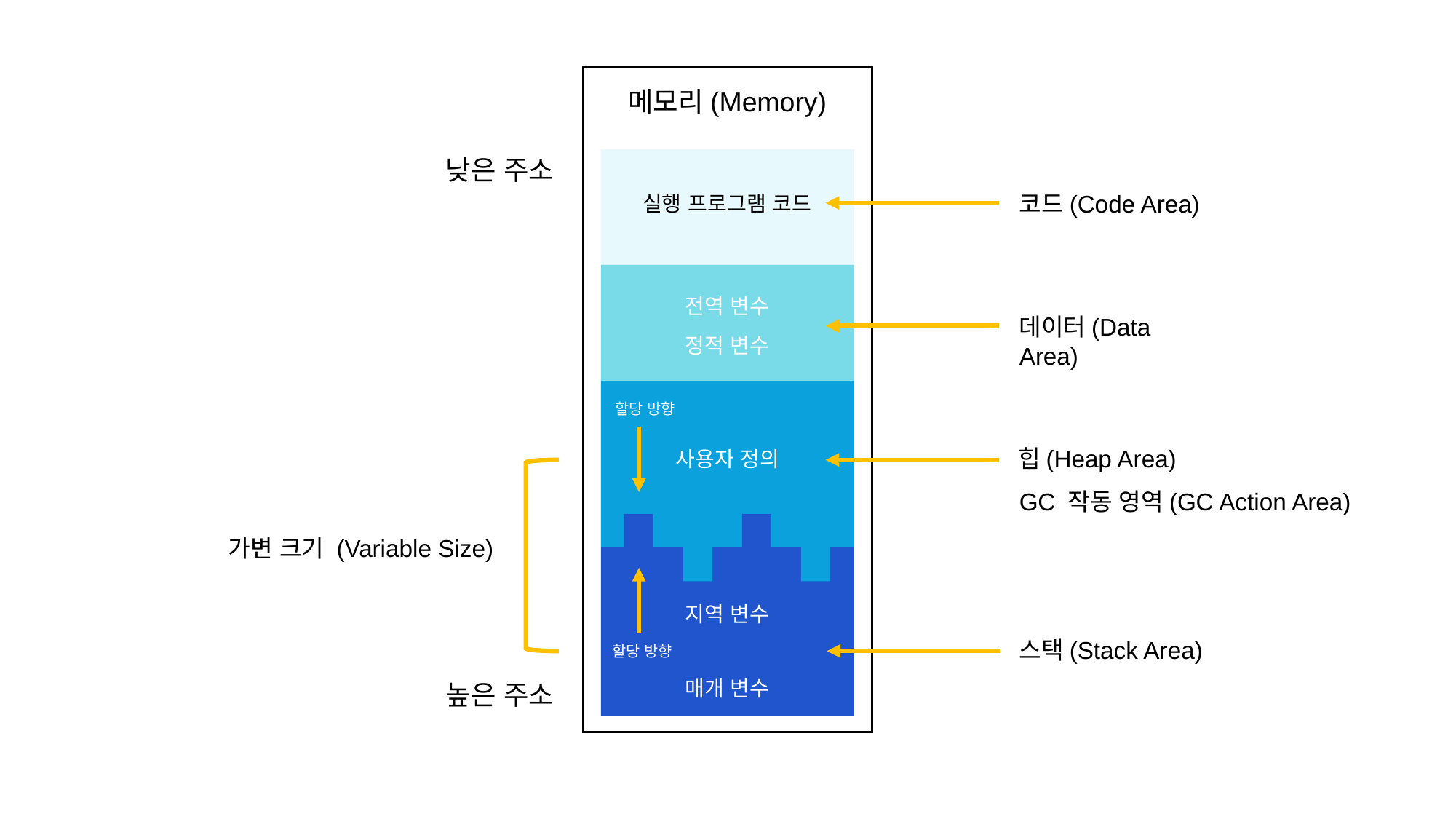

메모리(Memory)
낮은 주소

코드(Code Area)
실행 프로그램 코드

전역 변수
데이터(Data Area)
정적 변수

할당 방향
힙(Heap Area)
사용자 정의

GC 작동 영역(GC Action Area)

가변 크기 (Variable Size)

지역 변수
스택(Stack Area)
할당 방향
매개 변수
높은 주소